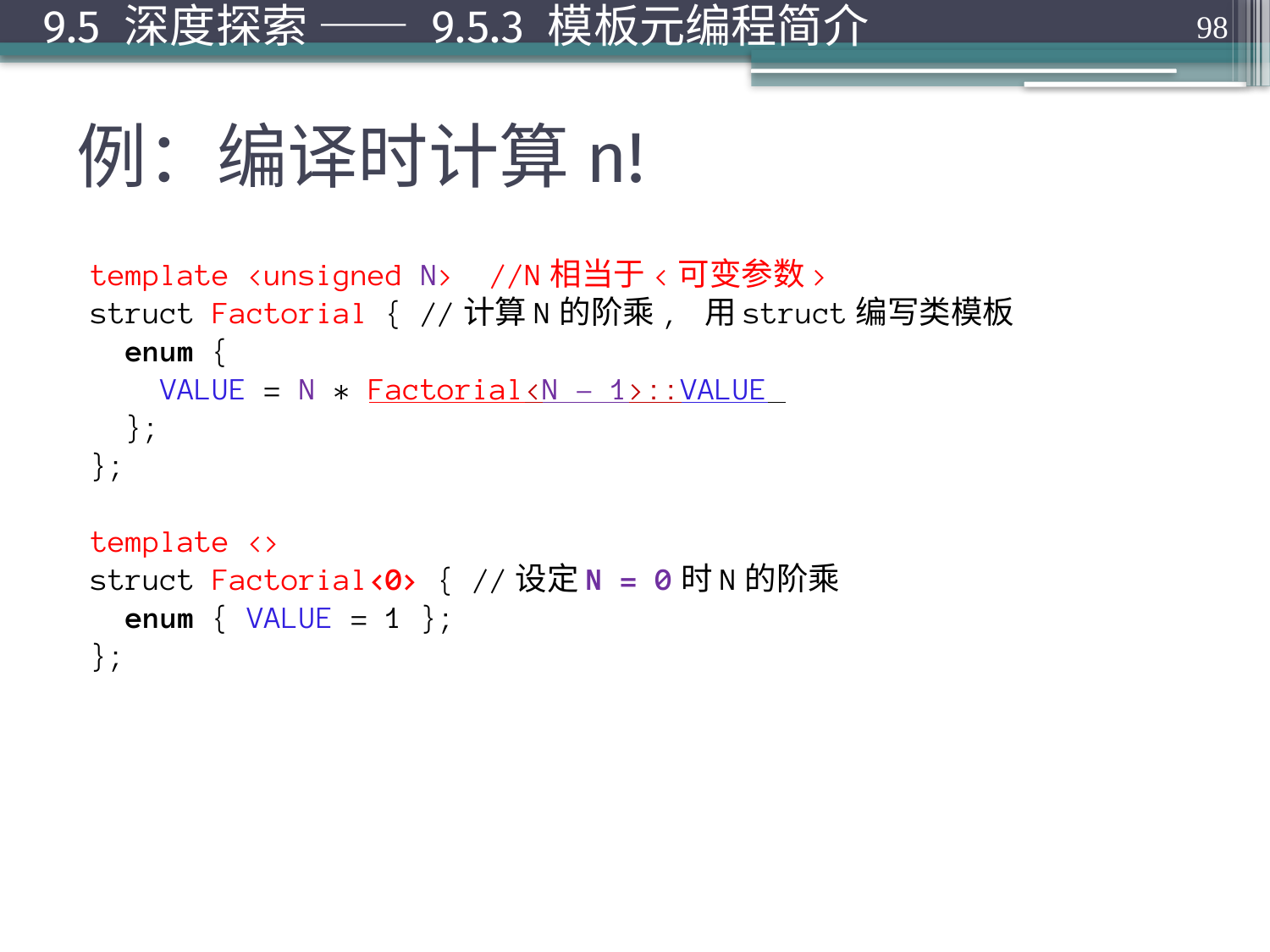

9.5 深度探索 —— 9.5.3 模板元编程简介
98
# 例：编译时计算n!
template <unsigned N>  //N相当于<可变参数>
struct Factorial { //计算N的阶乘, 用struct编写类模板
  enum {
    VALUE = N * Factorial<N – 1>::VALUE
  };
};

template <>
struct Factorial<0> { //设定N = 0时N的阶乘
	enum { VALUE = 1 };
};